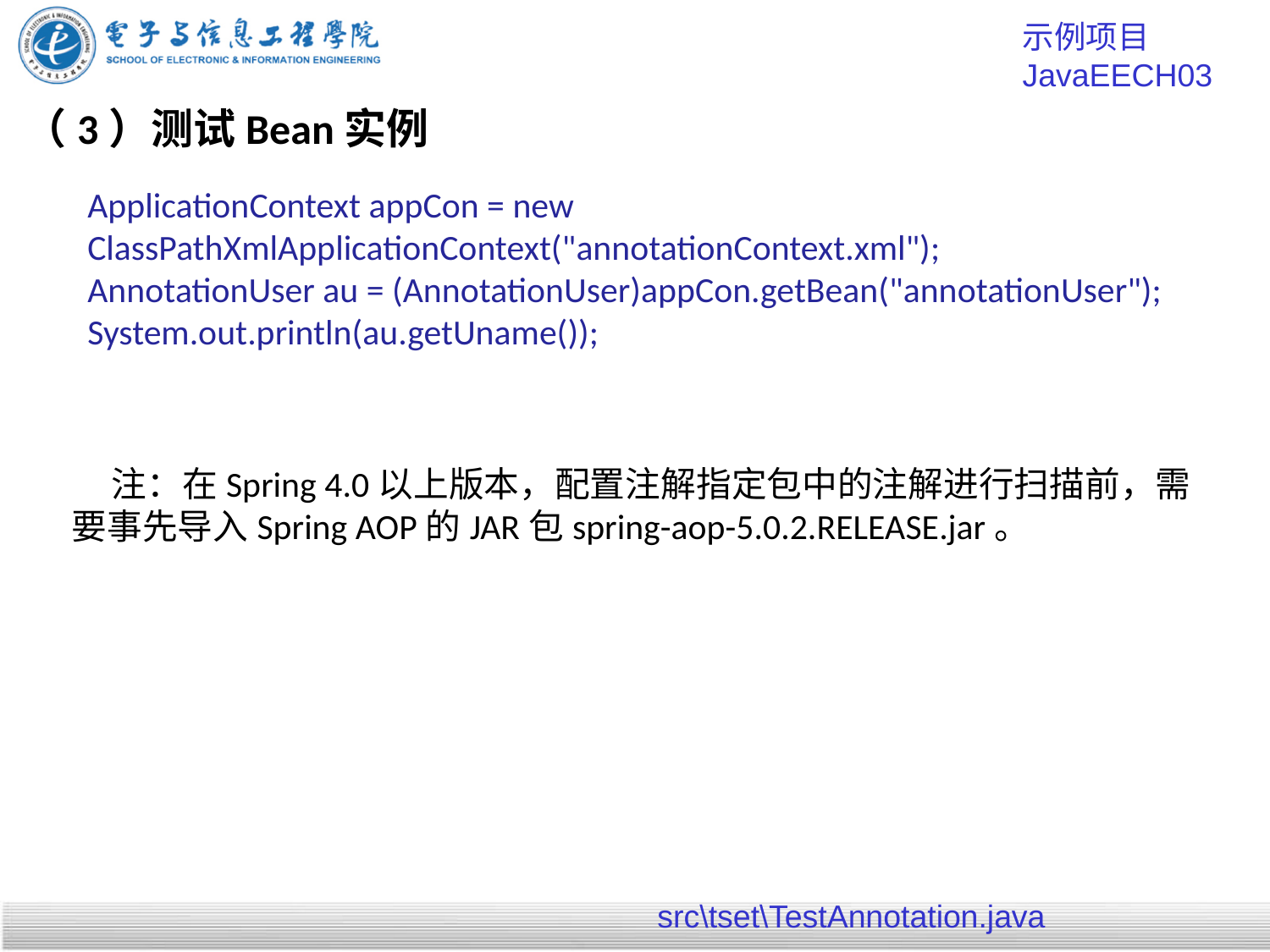

示例项目 JavaEECH03
# （3）测试Bean实例
ApplicationContext appCon = new ClassPathXmlApplicationContext("annotationContext.xml");
AnnotationUser au = (AnnotationUser)appCon.getBean("annotationUser");
System.out.println(au.getUname());
    注：在Spring 4.0以上版本，配置注解指定包中的注解进行扫描前，需要事先导入Spring AOP的JAR包spring-aop-5.0.2.RELEASE.jar。
src\tset\TestAnnotation.java